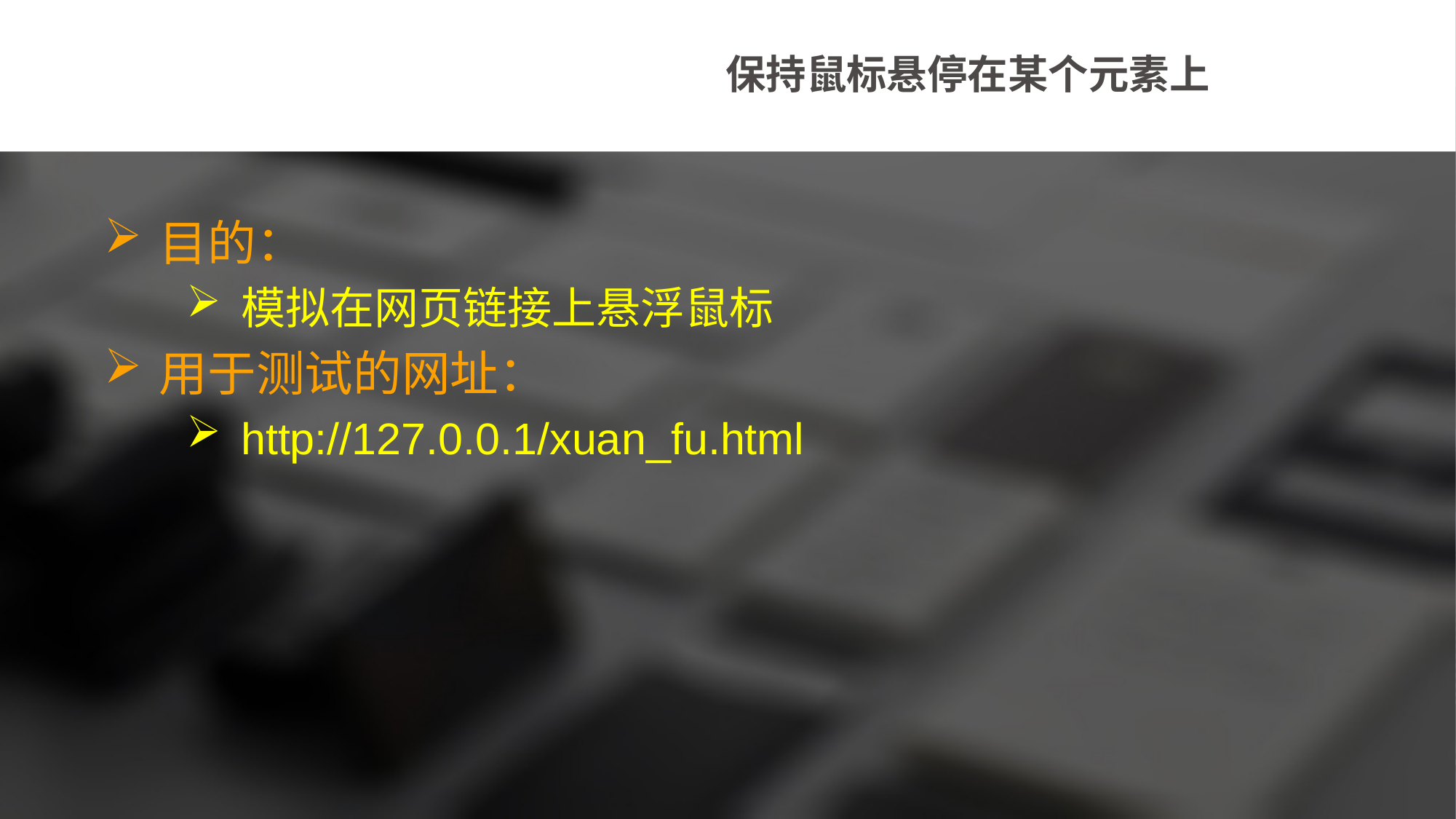

保持鼠标悬停在某个元素上
目的：
模拟在网页链接上悬浮鼠标
用于测试的网址：
http://127.0.0.1/xuan_fu.html